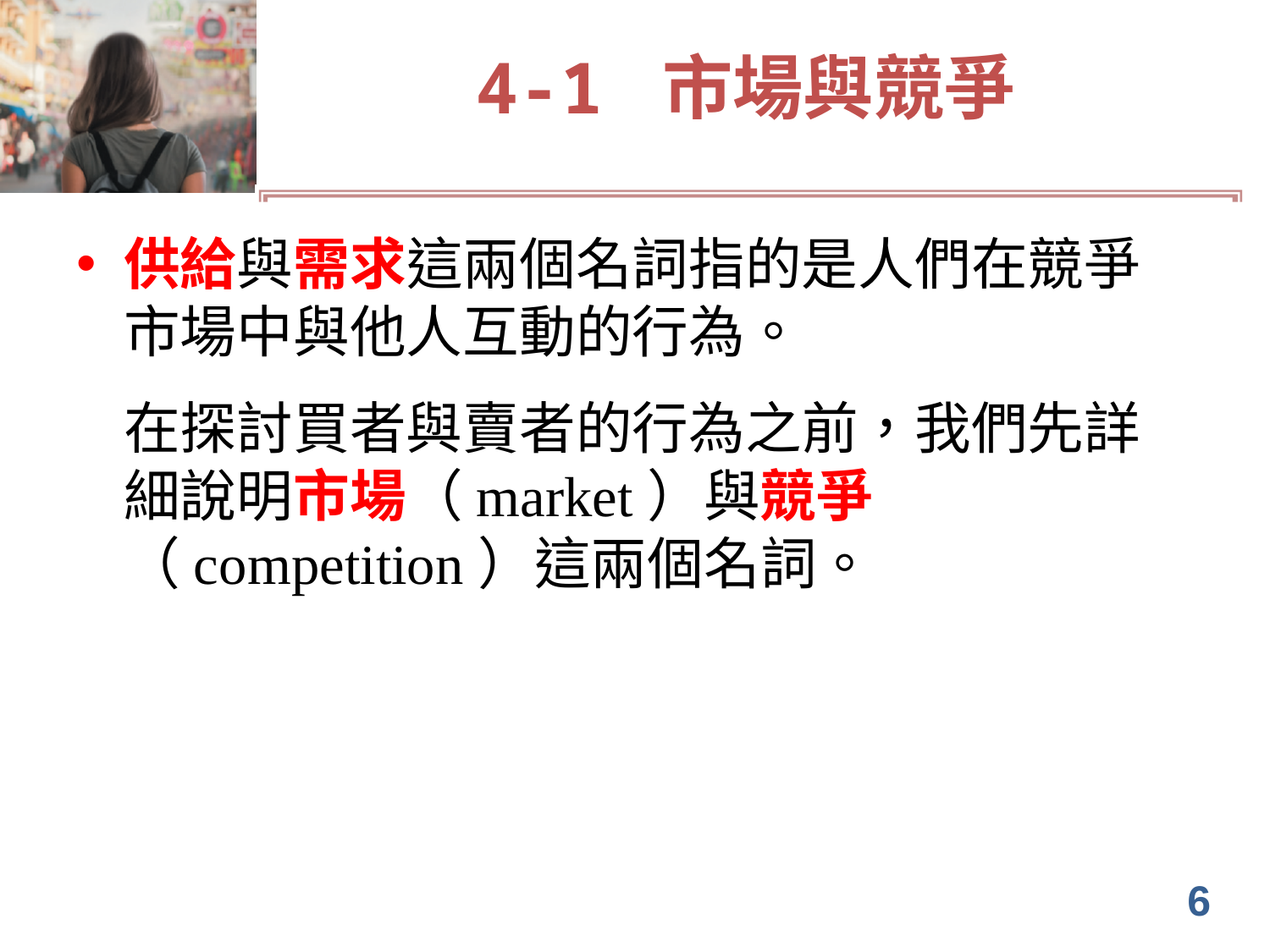

# 4-1 市場與競爭
供給與需求這兩個名詞指的是人們在競爭市場中與他人互動的行為。

	在探討買者與賣者的行為之前，我們先詳細說明市場（market）與競爭（competition）這兩個名詞。
6